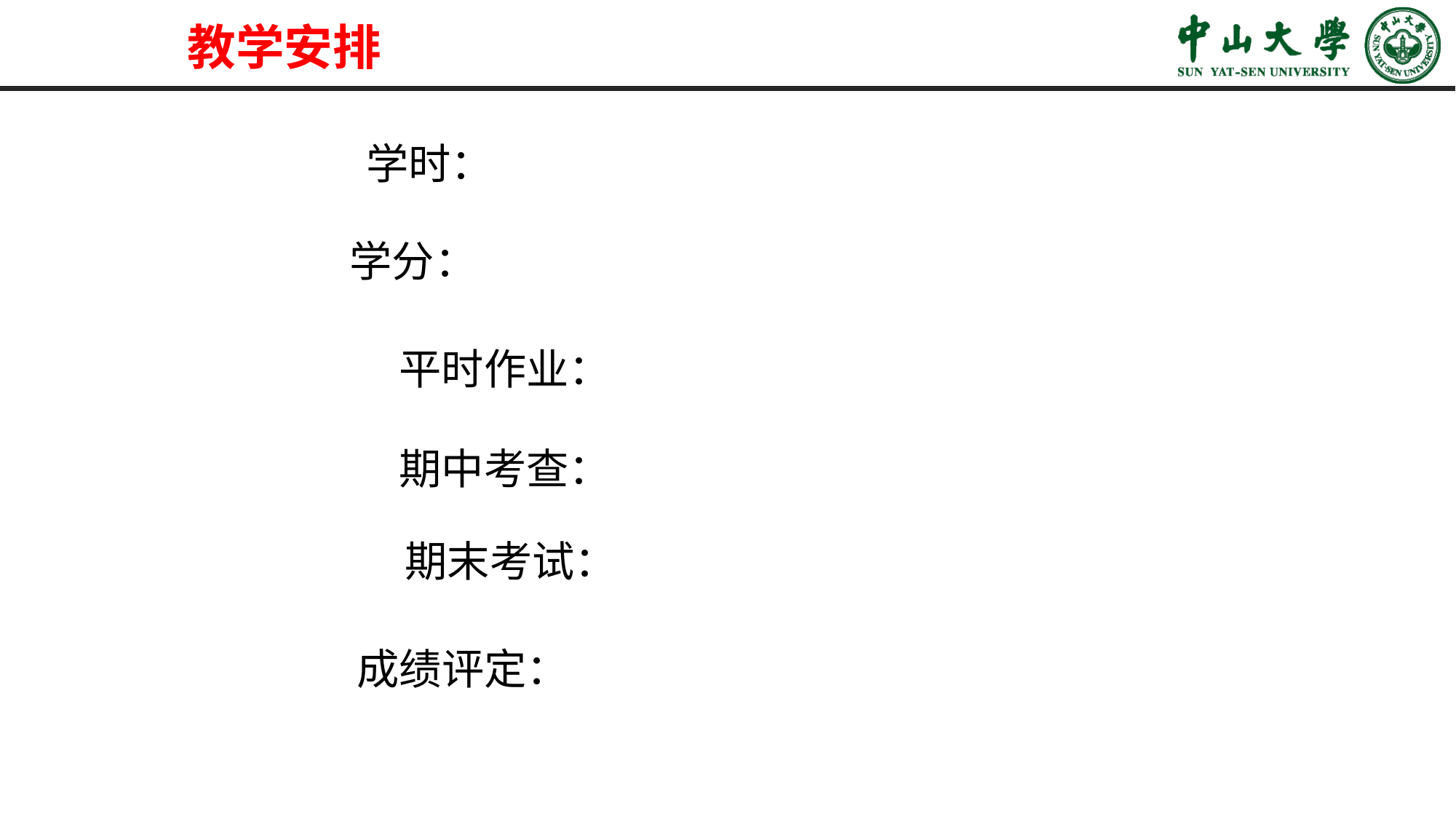

教学安排
学时：
学分：
平时作业：
期中考查：
期末考试：
成绩评定：